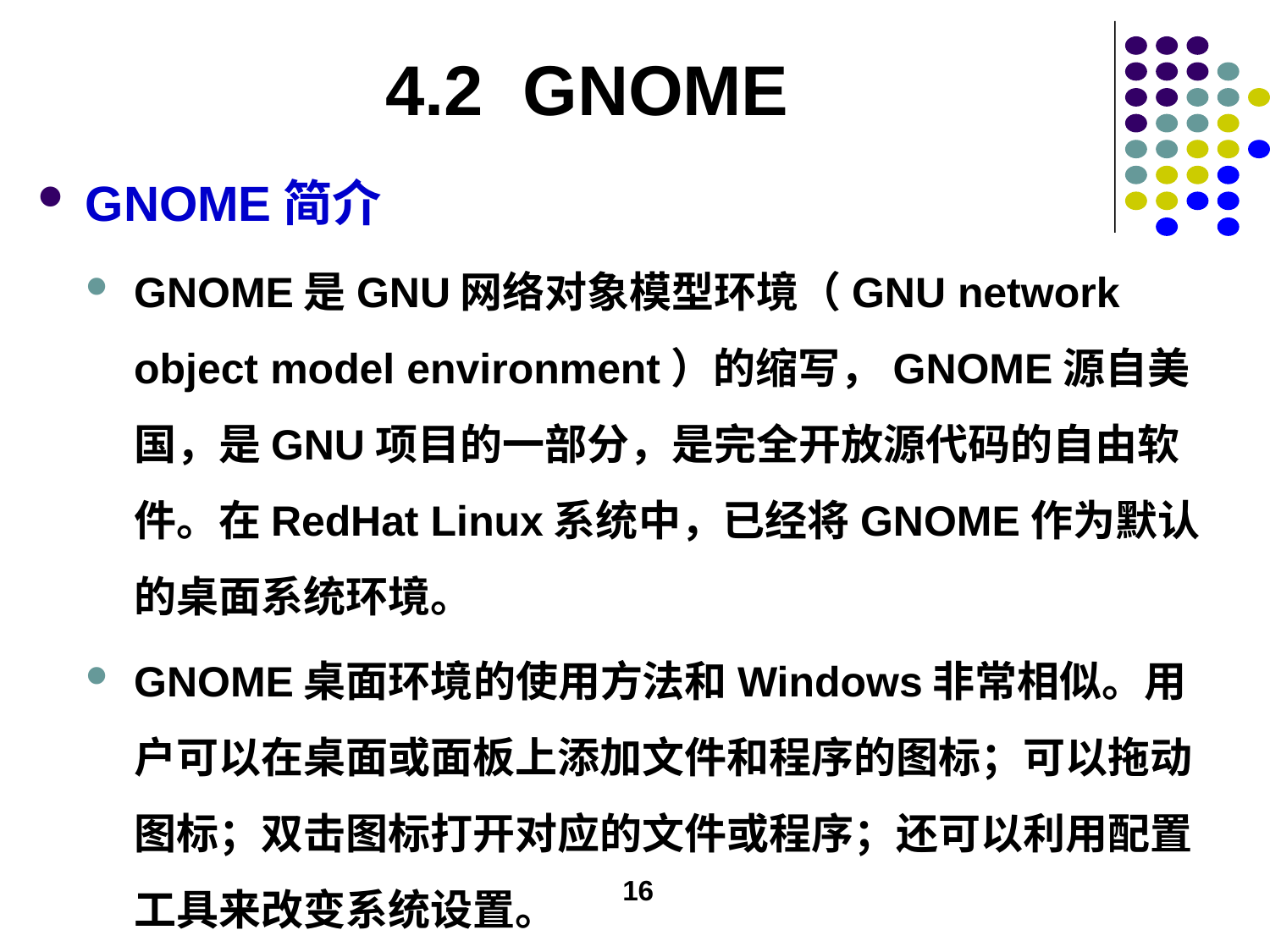

# 4.2  GNOME
GNOME简介
GNOME是GNU网络对象模型环境（GNU network object model environment）的缩写，GNOME源自美国，是GNU项目的一部分，是完全开放源代码的自由软件。在RedHat Linux系统中，已经将GNOME作为默认的桌面系统环境。
GNOME桌面环境的使用方法和Windows非常相似。用户可以在桌面或面板上添加文件和程序的图标；可以拖动图标；双击图标打开对应的文件或程序；还可以利用配置工具来改变系统设置。
16